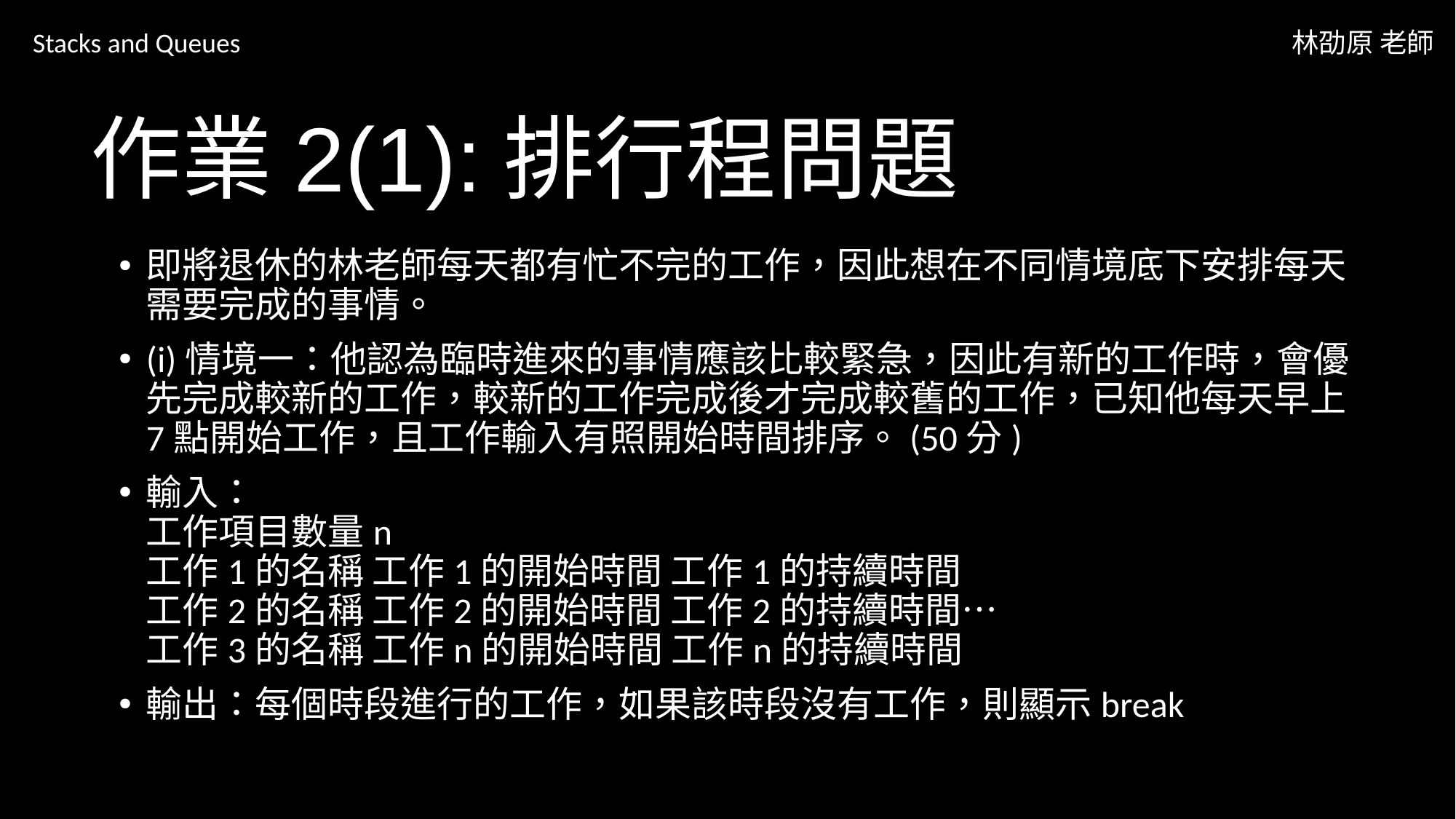

Stacks and Queues
林劭原 老師
# 作業2(1):排行程問題
即將退休的林老師每天都有忙不完的工作，因此想在不同情境底下安排每天需要完成的事情。
(i)情境一：他認為臨時進來的事情應該比較緊急，因此有新的工作時，會優先完成較新的工作，較新的工作完成後才完成較舊的工作，已知他每天早上7點開始工作，且工作輸入有照開始時間排序。(50分)
輸入：
工作項目數量n
工作1的名稱 工作1的開始時間 工作1的持續時間
工作2的名稱 工作2的開始時間 工作2的持續時間…
工作3的名稱 工作n的開始時間 工作n的持續時間
輸出：每個時段進行的工作，如果該時段沒有工作，則顯示break